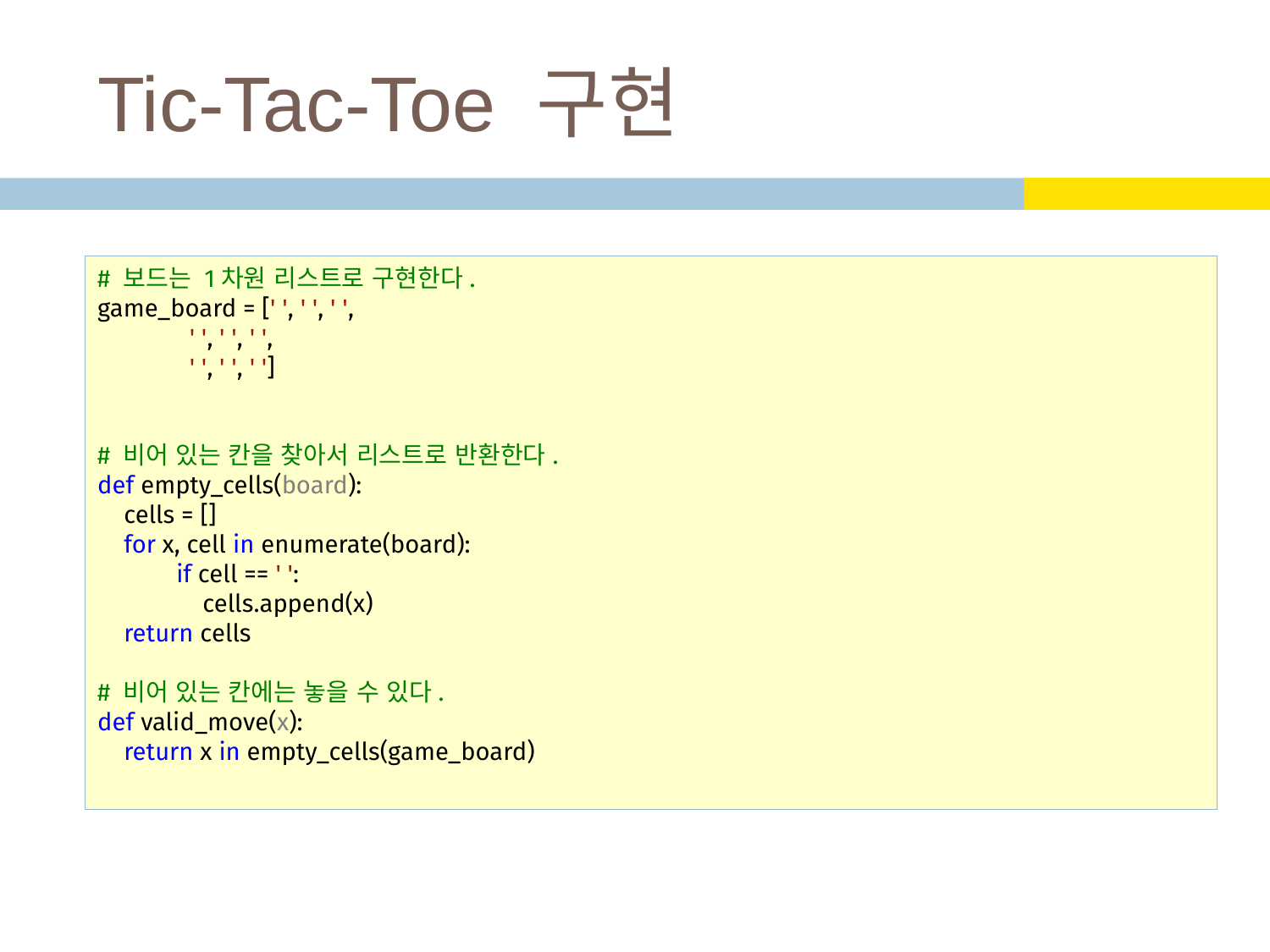

# Tic-Tac-Toe 구현
# 보드는 1차원 리스트로 구현한다.
game_board = [' ', ' ', ' ',
              ' ', ' ', ' ',
              ' ', ' ', ' ']

# 비어 있는 칸을 찾아서 리스트로 반환한다.
def empty_cells(board):
    cells = []
    for x, cell in enumerate(board):
            if cell == ' ':
                cells.append(x)
    return cells
# 비어 있는 칸에는 놓을 수 있다.
def valid_move(x):
    return x in empty_cells(game_board)